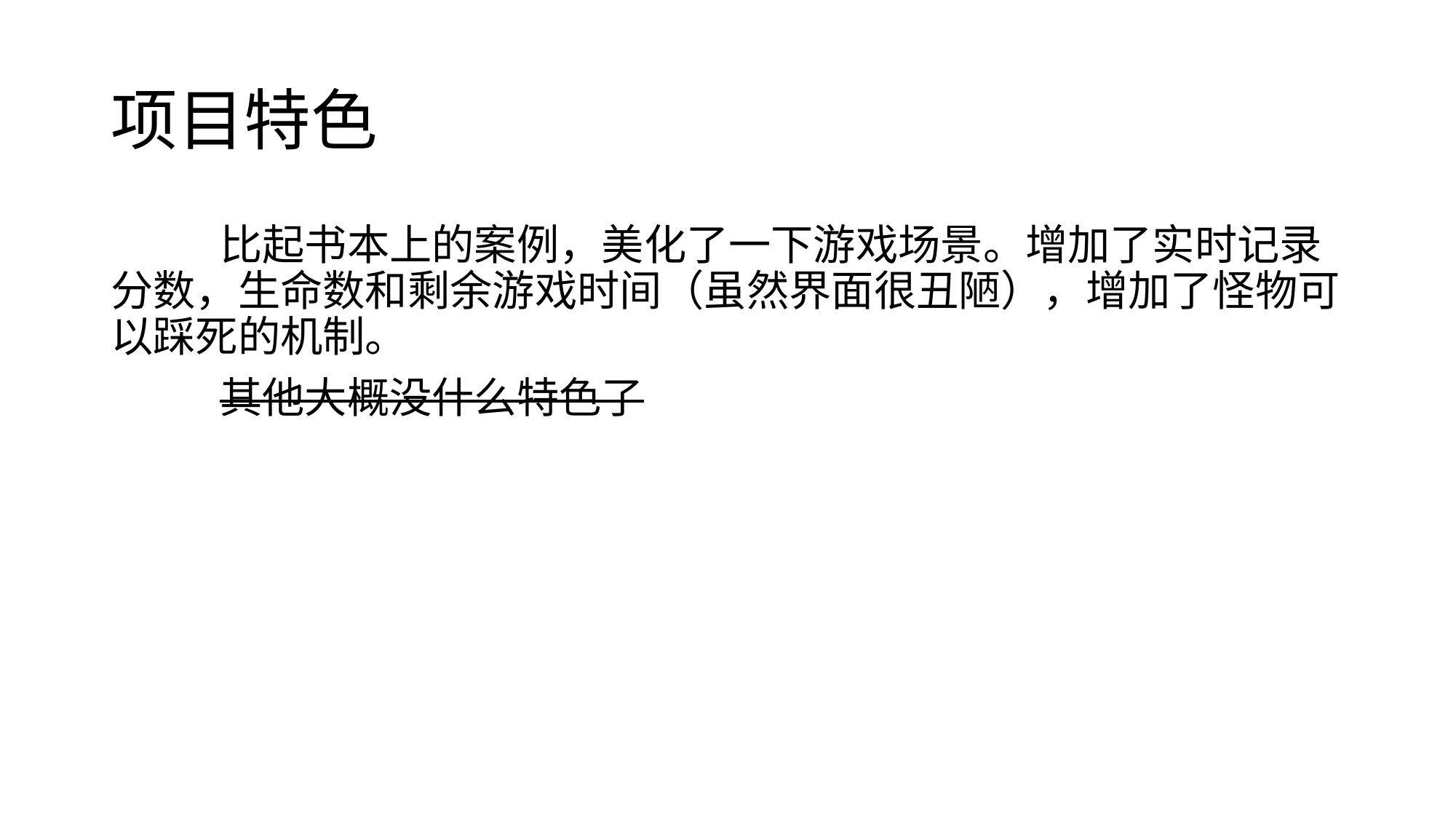

# 项目特色
	比起书本上的案例，美化了一下游戏场景。增加了实时记录分数，生命数和剩余游戏时间（虽然界面很丑陋），增加了怪物可以踩死的机制。
	其他大概没什么特色了